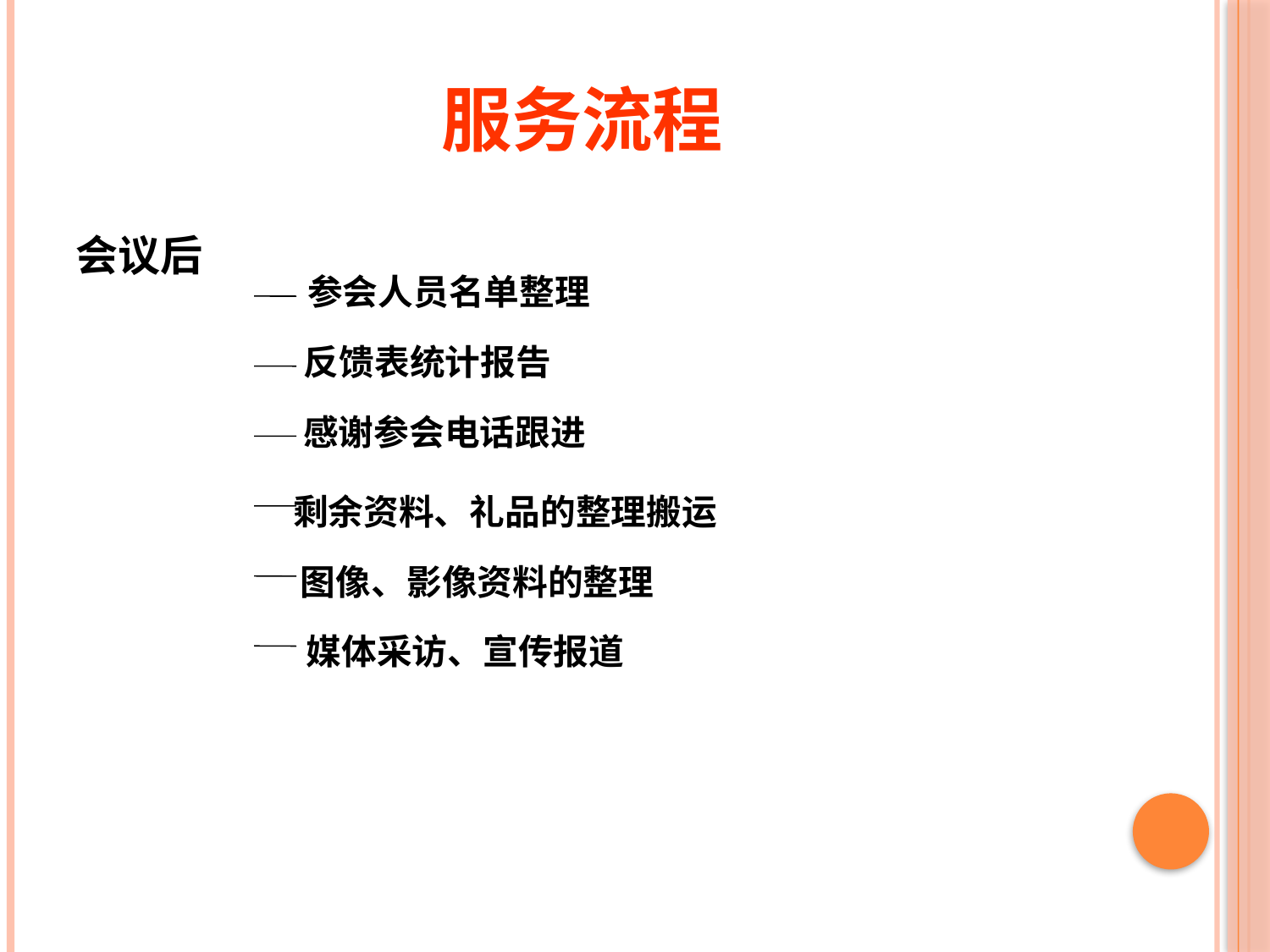

# 服务流程
会议后
参会人员名单整理

反馈表统计报告

感谢参会电话跟进

              剩余资料、礼品的整理搬运

     图像、影像资料的整理

  媒体采访、宣传报道